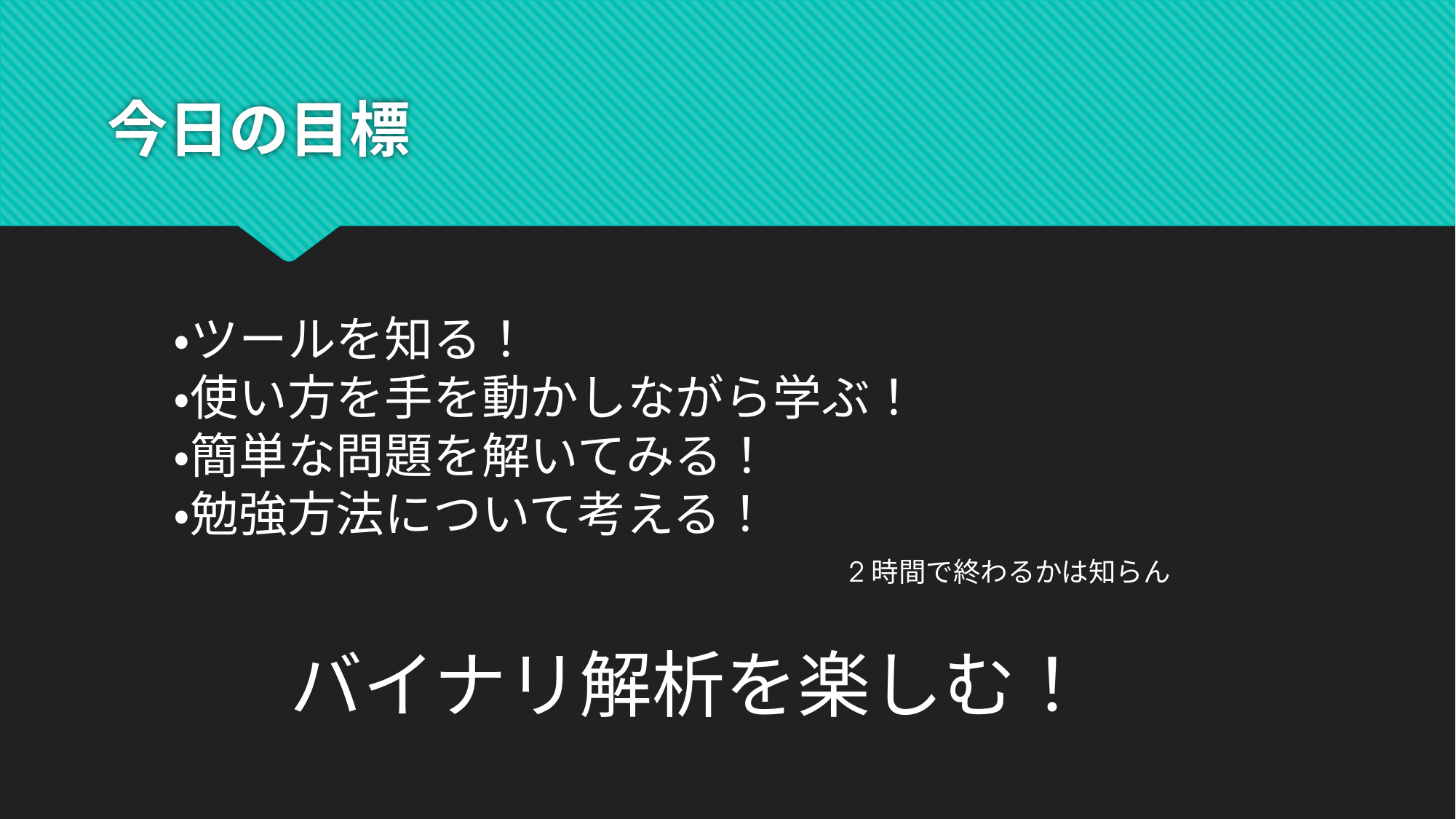

# 今日の目標
・ツールを知る！
・使い方を手を動かしながら学ぶ！
・簡単な問題を解いてみる！
・勉強方法について考える！
2時間で終わるかは知らん
バイナリ解析を楽しむ！